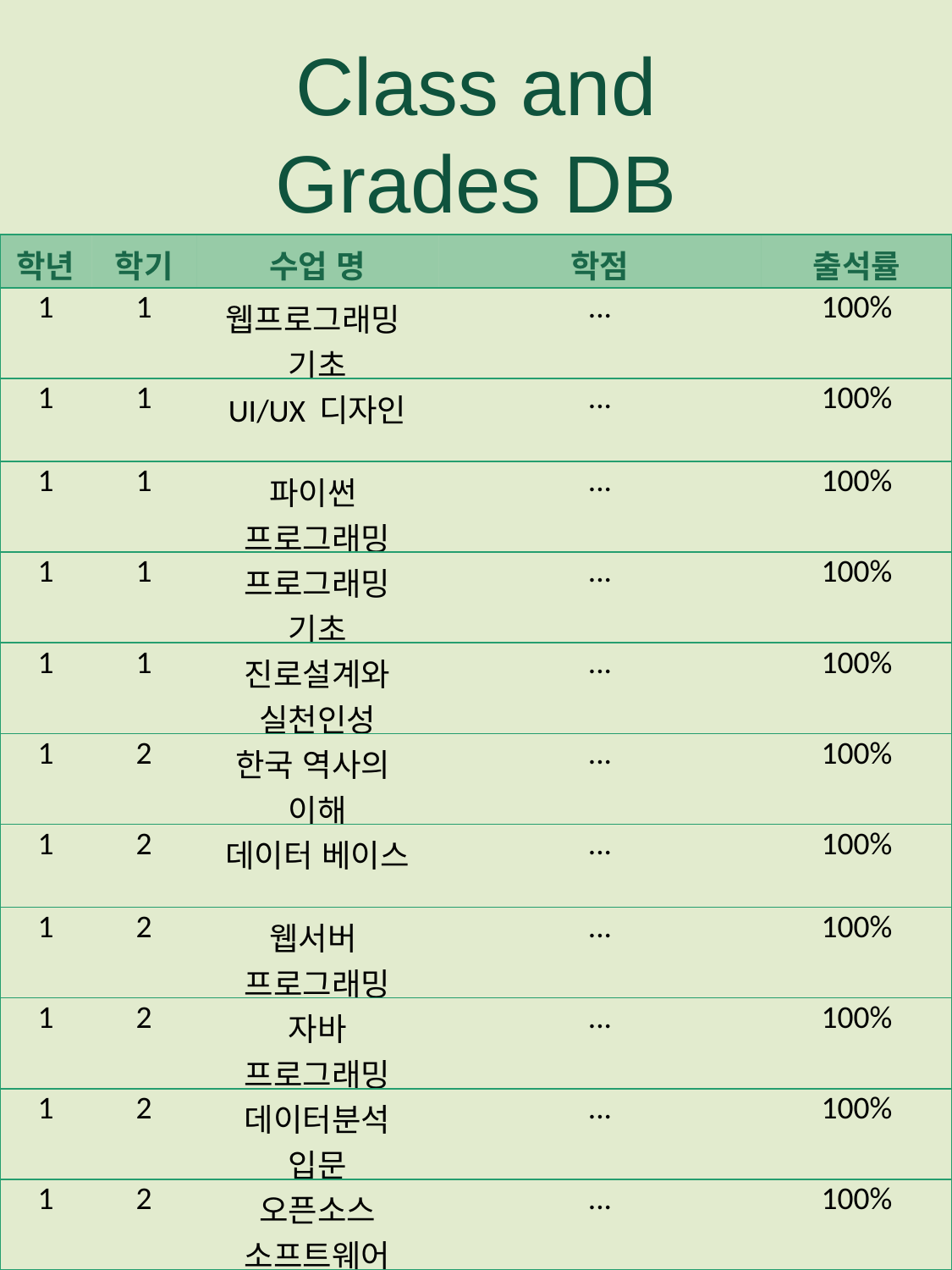

Class and Grades DB
| 학년 | 학기 | 수업 명 | 학점 | 출석률 |
| --- | --- | --- | --- | --- |
| 1 | 1 | 웹프로그래밍 기초 | ... | 100% |
| 1 | 1 | UI/UX 디자인 | ... | 100% |
| 1 | 1 | 파이썬 프로그래밍 | ... | 100% |
| 1 | 1 | 프로그래밍 기초 | ... | 100% |
| 1 | 1 | 진로설계와 실천인성 | ... | 100% |
| 1 | 2 | 한국 역사의 이해 | ... | 100% |
| 1 | 2 | 데이터 베이스 | ... | 100% |
| 1 | 2 | 웹서버 프로그래밍 | ... | 100% |
| 1 | 2 | 자바 프로그래밍 | ... | 100% |
| 1 | 2 | 데이터분석 입문 | ... | 100% |
| 1 | 2 | 오픈소스 소프트웨어 | ... | 100% |